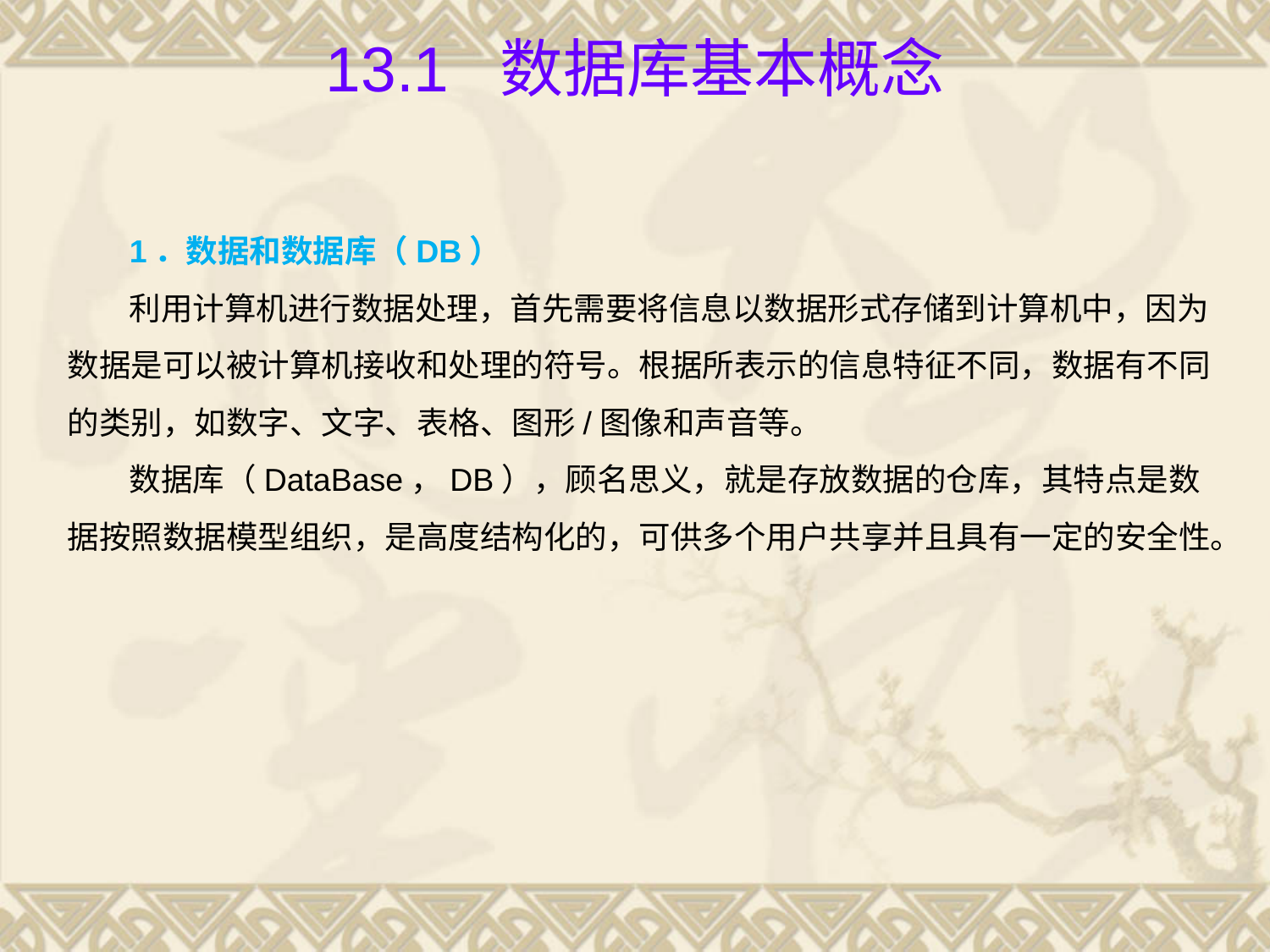

# 13.1  数据库基本概念
1．数据和数据库（DB）
利用计算机进行数据处理，首先需要将信息以数据形式存储到计算机中，因为数据是可以被计算机接收和处理的符号。根据所表示的信息特征不同，数据有不同的类别，如数字、文字、表格、图形/图像和声音等。
数据库（DataBase，DB），顾名思义，就是存放数据的仓库，其特点是数据按照数据模型组织，是高度结构化的，可供多个用户共享并且具有一定的安全性。